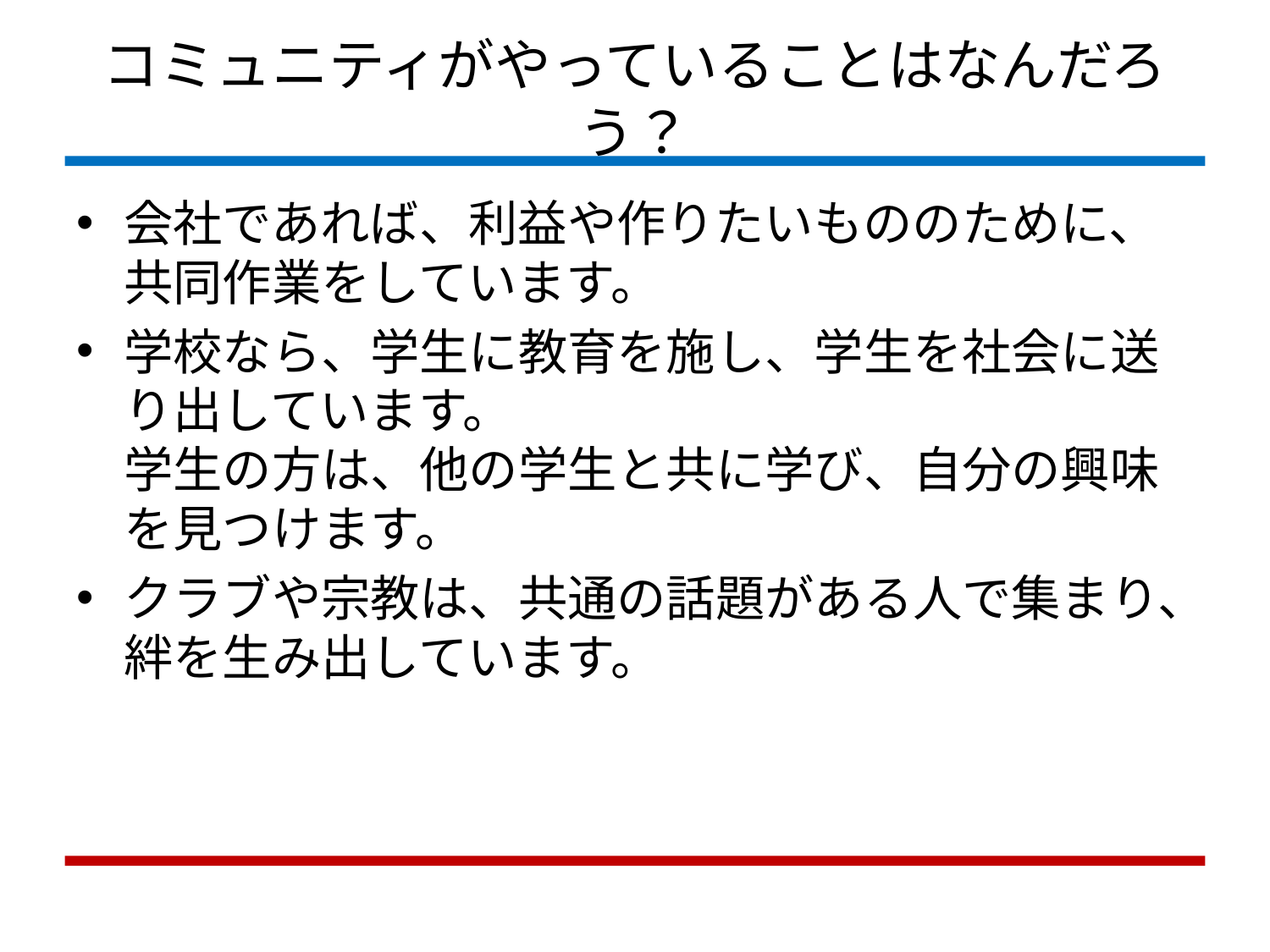

# コミュニティがやっていることはなんだろう？
会社であれば、利益や作りたいもののために、共同作業をしています。
学校なら、学生に教育を施し、学生を社会に送り出しています。
学生の方は、他の学生と共に学び、自分の興味を見つけます。
クラブや宗教は、共通の話題がある人で集まり、絆を生み出しています。